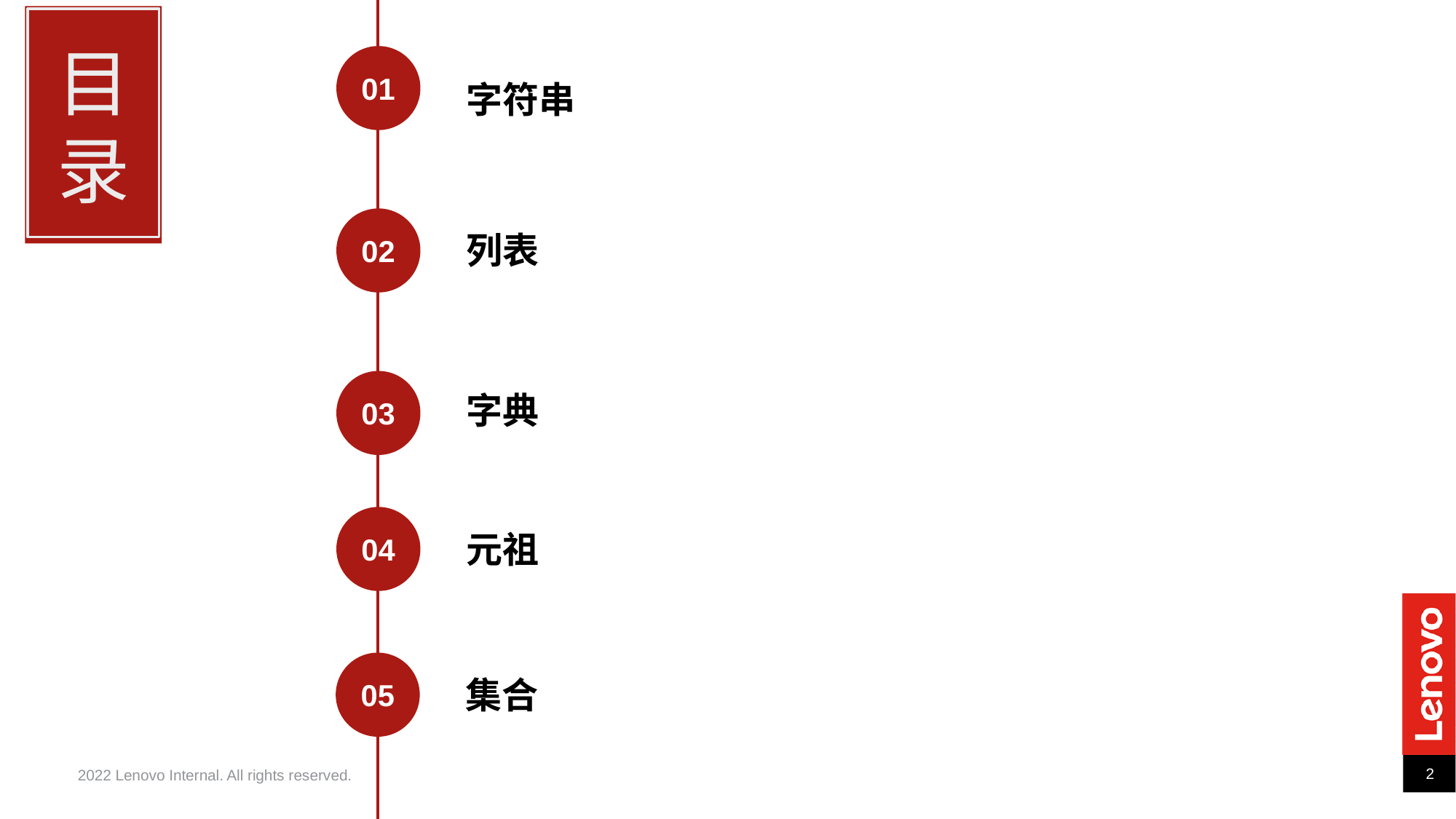

目
录

01
字符串
02
列表
03
字典
04
元祖
05
集合